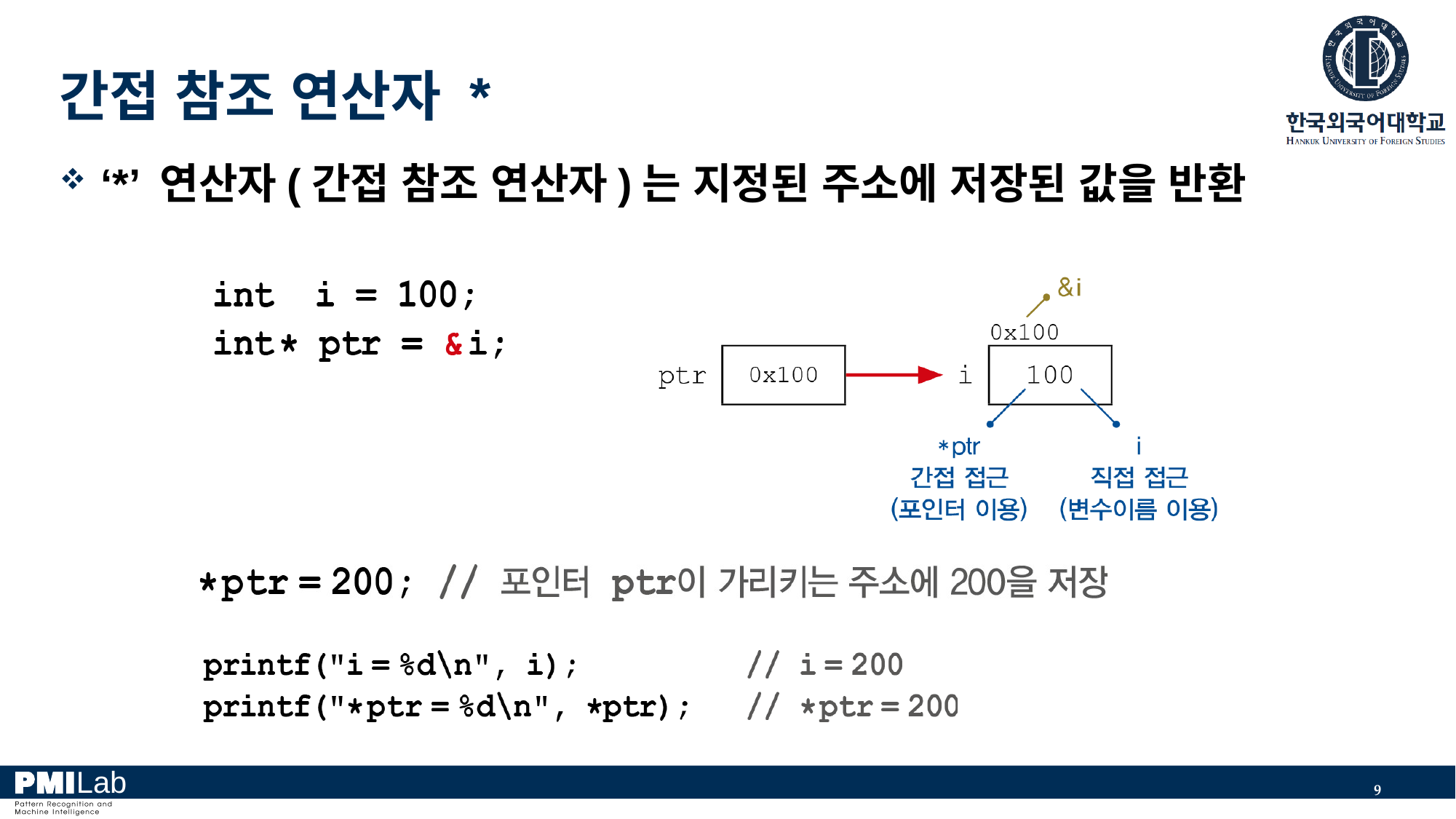

# 간접 참조 연산자 *
‘*’ 연산자(간접 참조 연산자)는 지정된 주소에 저장된 값을 반환

주 의

9